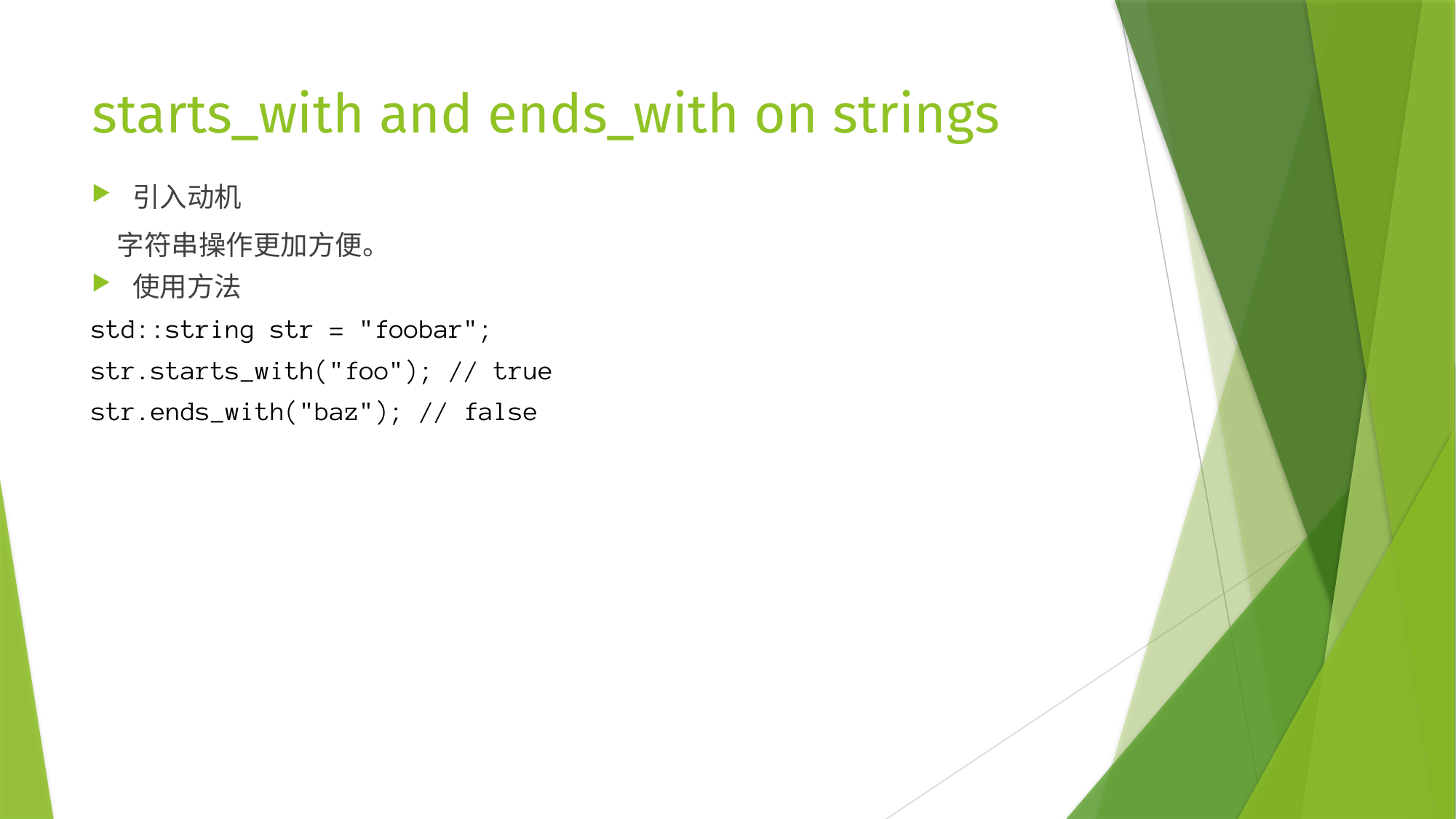

# starts_with and ends_with on strings
引入动机
   字符串操作更加方便。
使用方法
std::string str = "foobar";
str.starts_with("foo"); // true
str.ends_with("baz"); // false